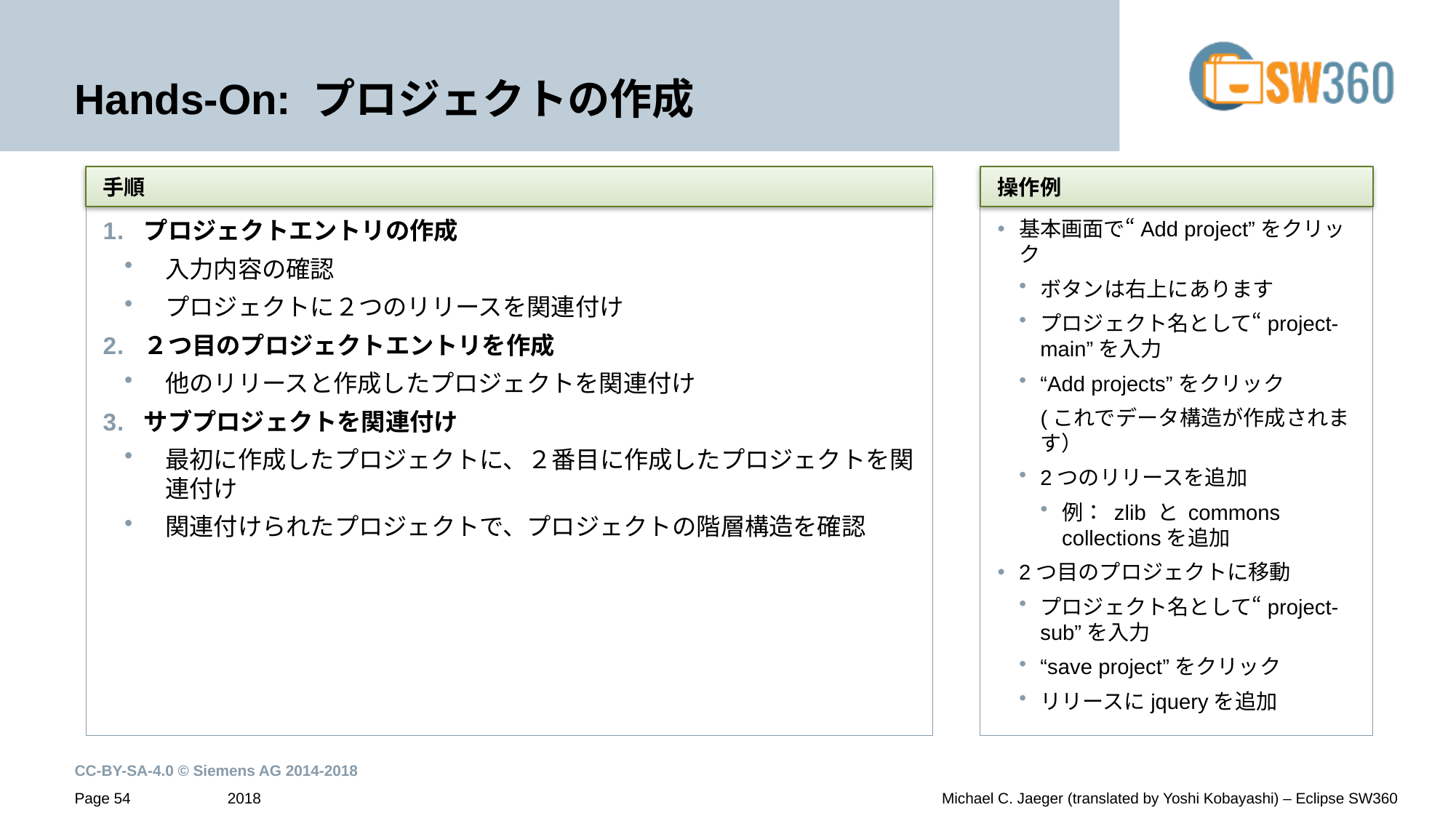

# Hands-On: プロジェクトの作成
手順
操作例
プロジェクトエントリの作成
入力内容の確認
プロジェクトに２つのリリースを関連付け
２つ目のプロジェクトエントリを作成
他のリリースと作成したプロジェクトを関連付け
サブプロジェクトを関連付け
最初に作成したプロジェクトに、２番目に作成したプロジェクトを関連付け
関連付けられたプロジェクトで、プロジェクトの階層構造を確認
基本画面で“Add project”をクリック
ボタンは右上にあります
プロジェクト名として“project-main”を入力
“Add projects”をクリック
(これでデータ構造が作成されます）
2つのリリースを追加
例： zlib と commons collectionsを追加
2つ目のプロジェクトに移動
プロジェクト名として“project-sub”を入力
“save project”をクリック
リリースにjqueryを追加